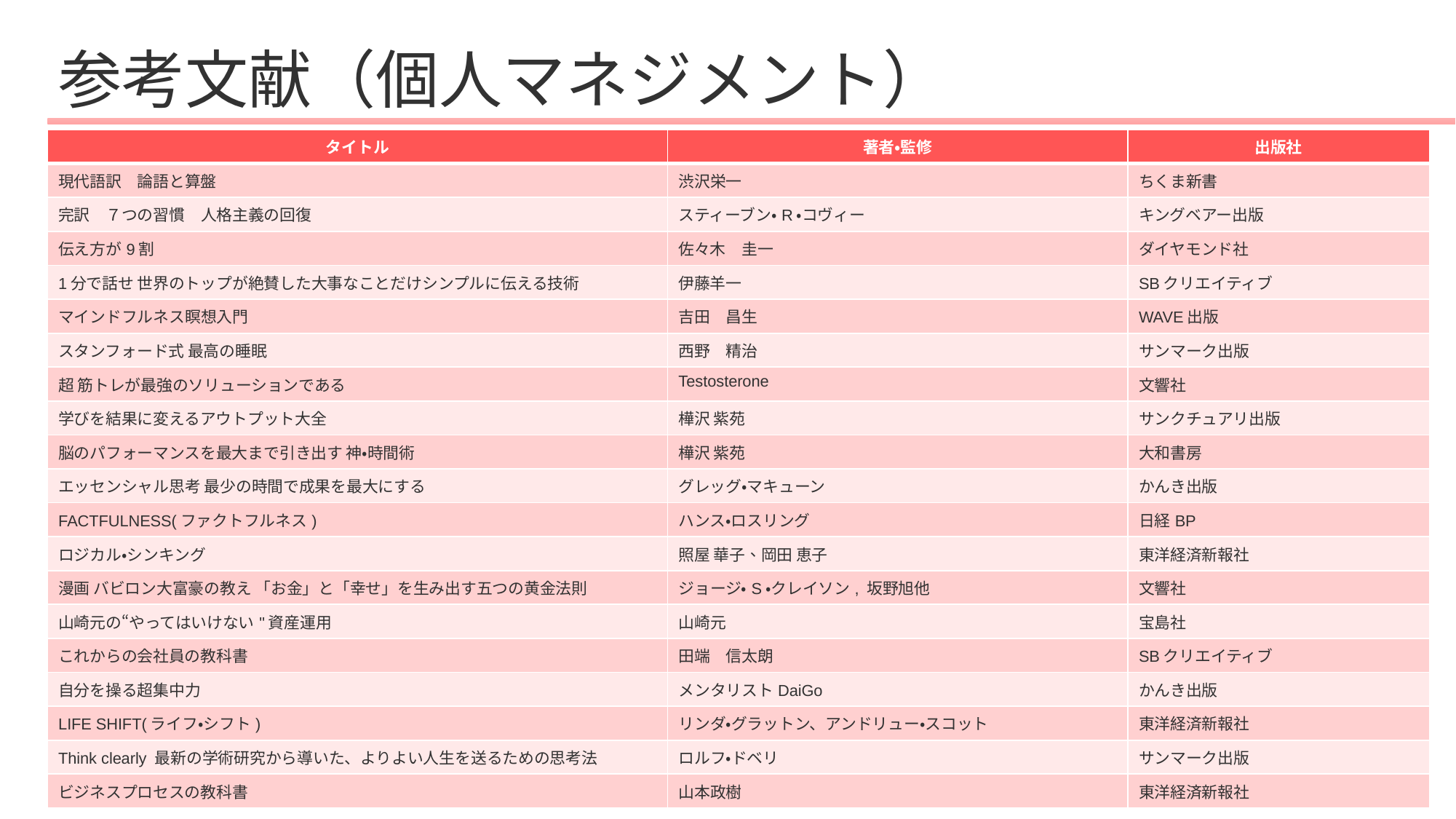

# 参考文献（個人マネジメント）
| タイトル | 著者・監修 | 出版社 |
| --- | --- | --- |
| 現代語訳　論語と算盤 | 渋沢栄一 | ちくま新書 |
| 完訳　７つの習慣　人格主義の回復 | スティーブン・R・コヴィー | キングベアー出版 |
| 伝え方が9割 | 佐々木　圭一 | ダイヤモンド社 |
| 1分で話せ 世界のトップが絶賛した大事なことだけシンプルに伝える技術 | 伊藤羊一 | SBクリエイティブ |
| マインドフルネス瞑想入門 | 吉田　昌生 | WAVE出版 |
| スタンフォード式 最高の睡眠 | 西野　精治 | サンマーク出版 |
| 超 筋トレが最強のソリューションである | Testosterone | 文響社 |
| 学びを結果に変えるアウトプット大全 | 樺沢 紫苑 | サンクチュアリ出版 |
| 脳のパフォーマンスを最大まで引き出す 神・時間術 | 樺沢 紫苑 | 大和書房 |
| エッセンシャル思考 最少の時間で成果を最大にする | グレッグ・マキューン | かんき出版 |
| FACTFULNESS(ファクトフルネス) | ハンス・ロスリング | 日経BP |
| ロジカル・シンキング | 照屋 華子、岡田 恵子 | 東洋経済新報社 |
| 漫画 バビロン大富豪の教え 「お金」と「幸せ」を生み出す五つの黄金法則 | ジョージ・S・クレイソン, 坂野旭他 | 文響社 |
| 山崎元の“やってはいけない"資産運用 | 山崎元 | 宝島社 |
| これからの会社員の教科書 | 田端　信太朗 | SBクリエイティブ |
| 自分を操る超集中力 | メンタリストDaiGo | かんき出版 |
| LIFE SHIFT(ライフ・シフト) | リンダ・グラットン、アンドリュー・スコット | 東洋経済新報社 |
| Think clearly 最新の学術研究から導いた、よりよい人生を送るための思考法 | ロルフ・ドベリ | サンマーク出版 |
| ビジネスプロセスの教科書 | 山本政樹 | 東洋経済新報社 |
11